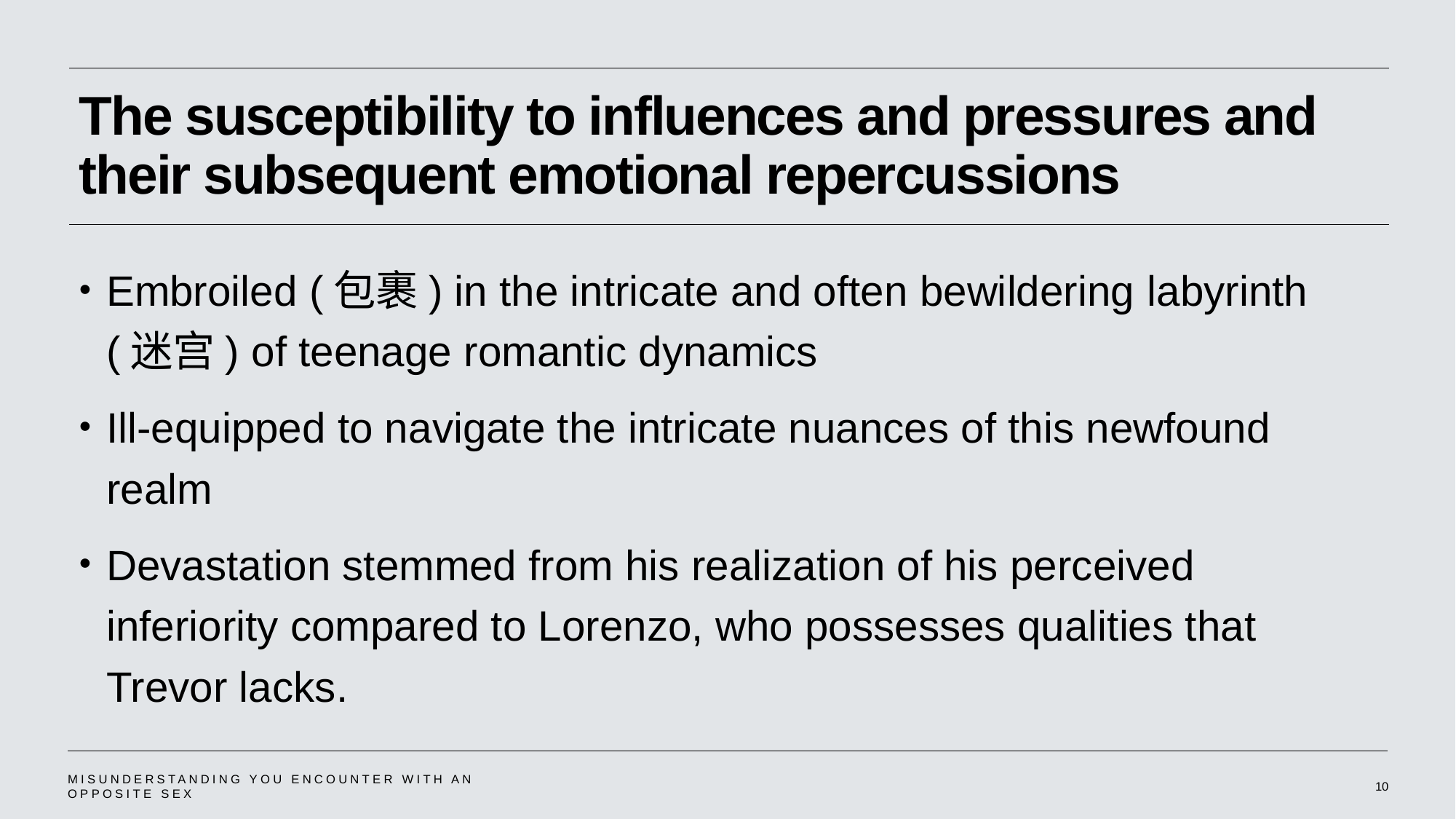

# The susceptibility to influences and pressures and their subsequent emotional repercussions
Embroiled (包裹) in the intricate and often bewildering labyrinth (迷宫) of teenage romantic dynamics
Ill-equipped to navigate the intricate nuances of this newfound realm
Devastation stemmed from his realization of his perceived inferiority compared to Lorenzo, who possesses qualities that Trevor lacks.
Misunderstanding you encounter with an opposite sex
10